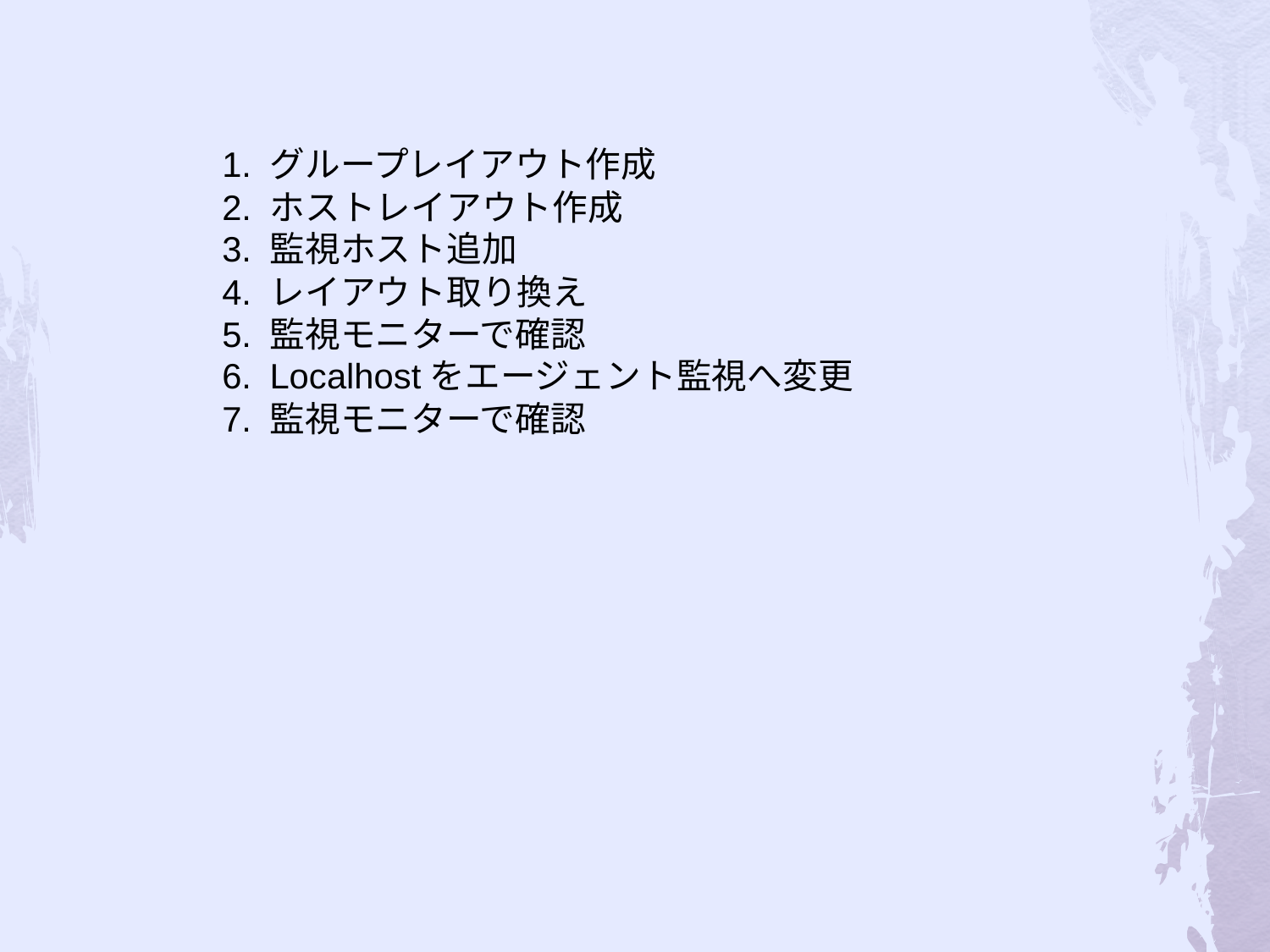

グループレイアウト作成
ホストレイアウト作成
監視ホスト追加
レイアウト取り換え
監視モニターで確認
Localhostをエージェント監視へ変更
監視モニターで確認